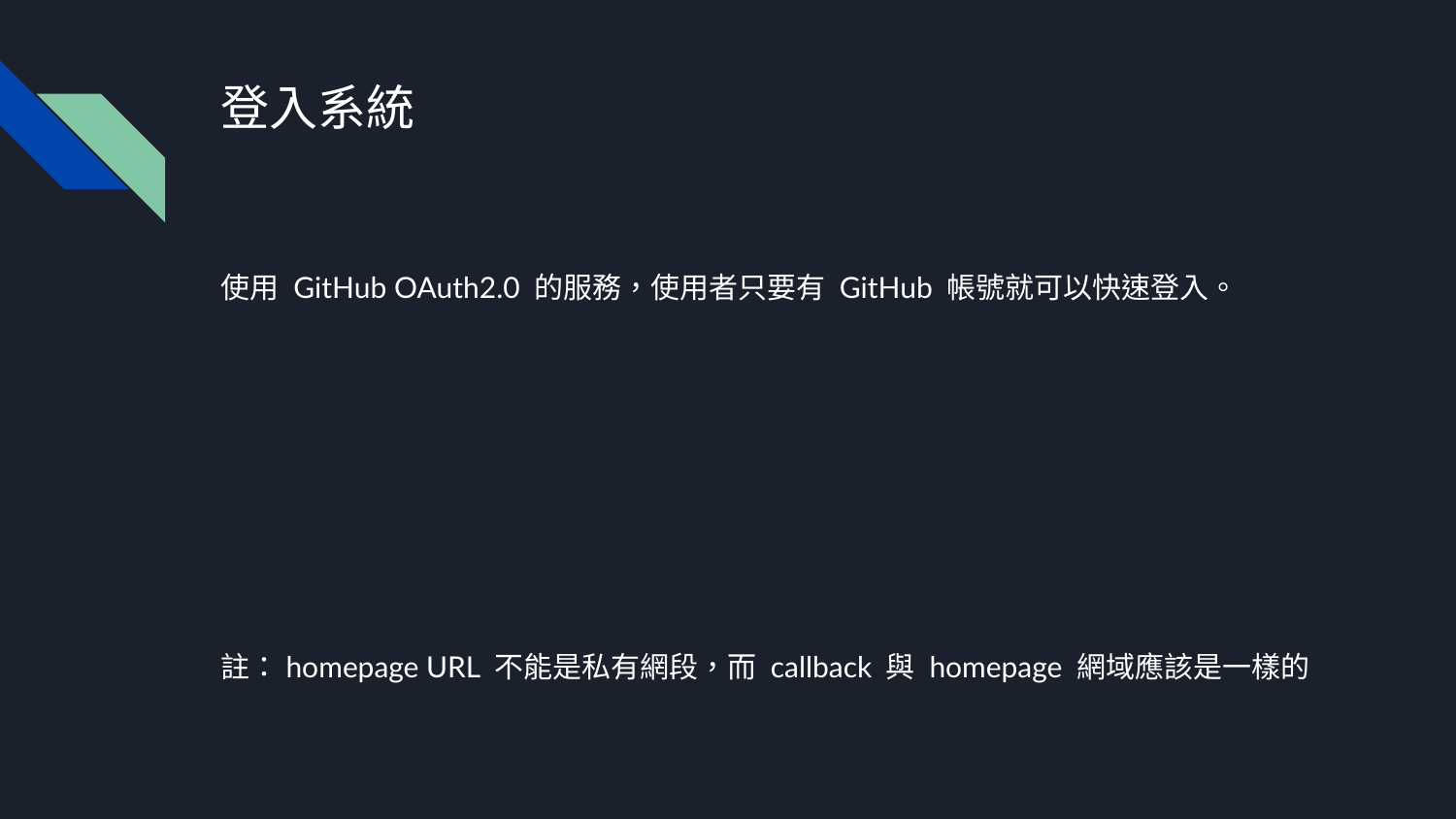

# 登入系統
使用 GitHub OAuth2.0 的服務，使用者只要有 GitHub 帳號就可以快速登入。

註：homepage URL 不能是私有網段，而 callback 與 homepage 網域應該是一樣的